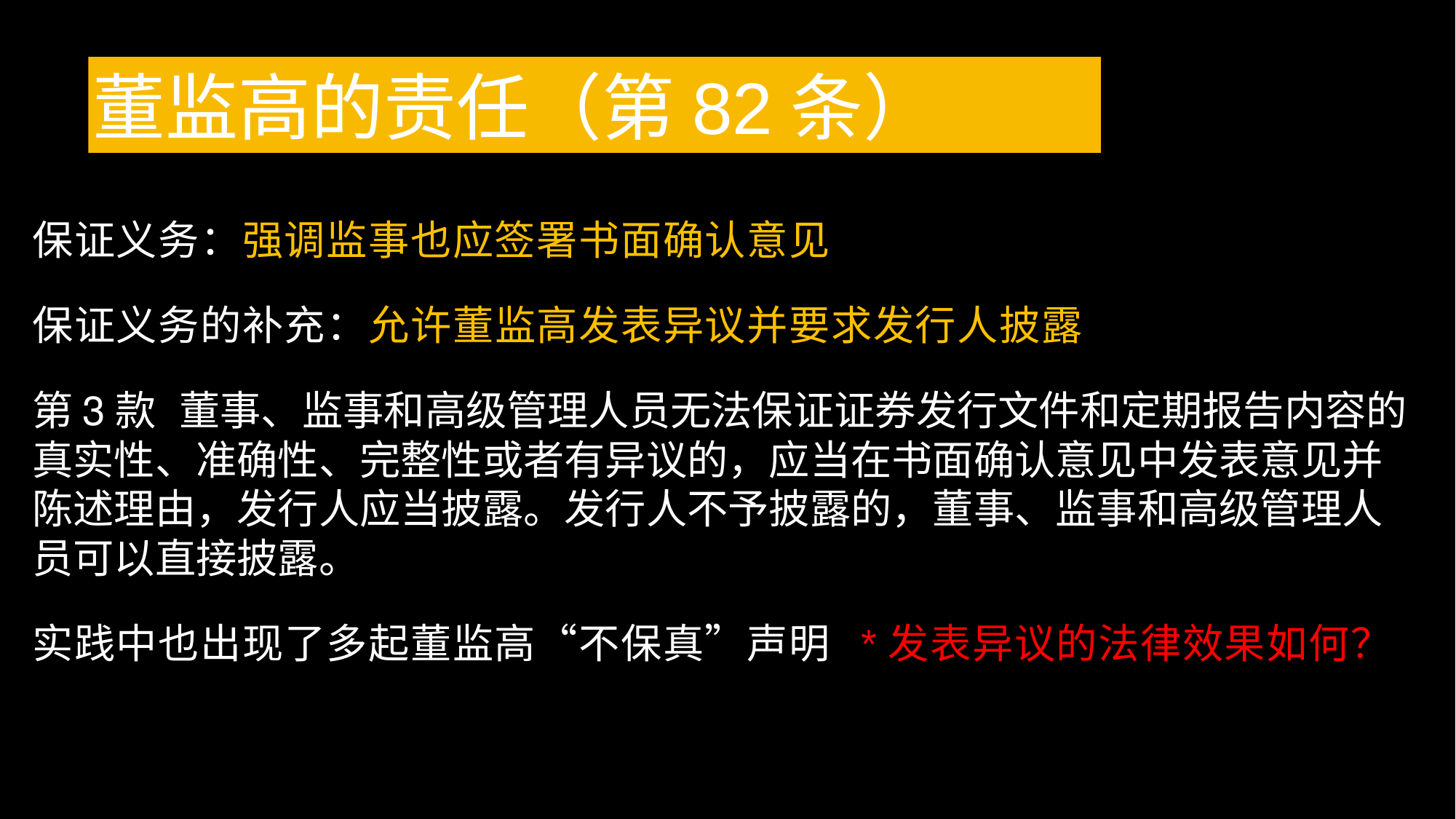

董监高的责任（第82条）
保证义务：强调监事也应签署书面确认意见
保证义务的补充：允许董监高发表异议并要求发行人披露
第3款  董事、监事和高级管理人员无法保证证券发行文件和定期报告内容的真实性、准确性、完整性或者有异议的，应当在书面确认意见中发表意见并陈述理由，发行人应当披露。发行人不予披露的，董事、监事和高级管理人员可以直接披露。
实践中也出现了多起董监高“不保真”声明  *发表异议的法律效果如何？